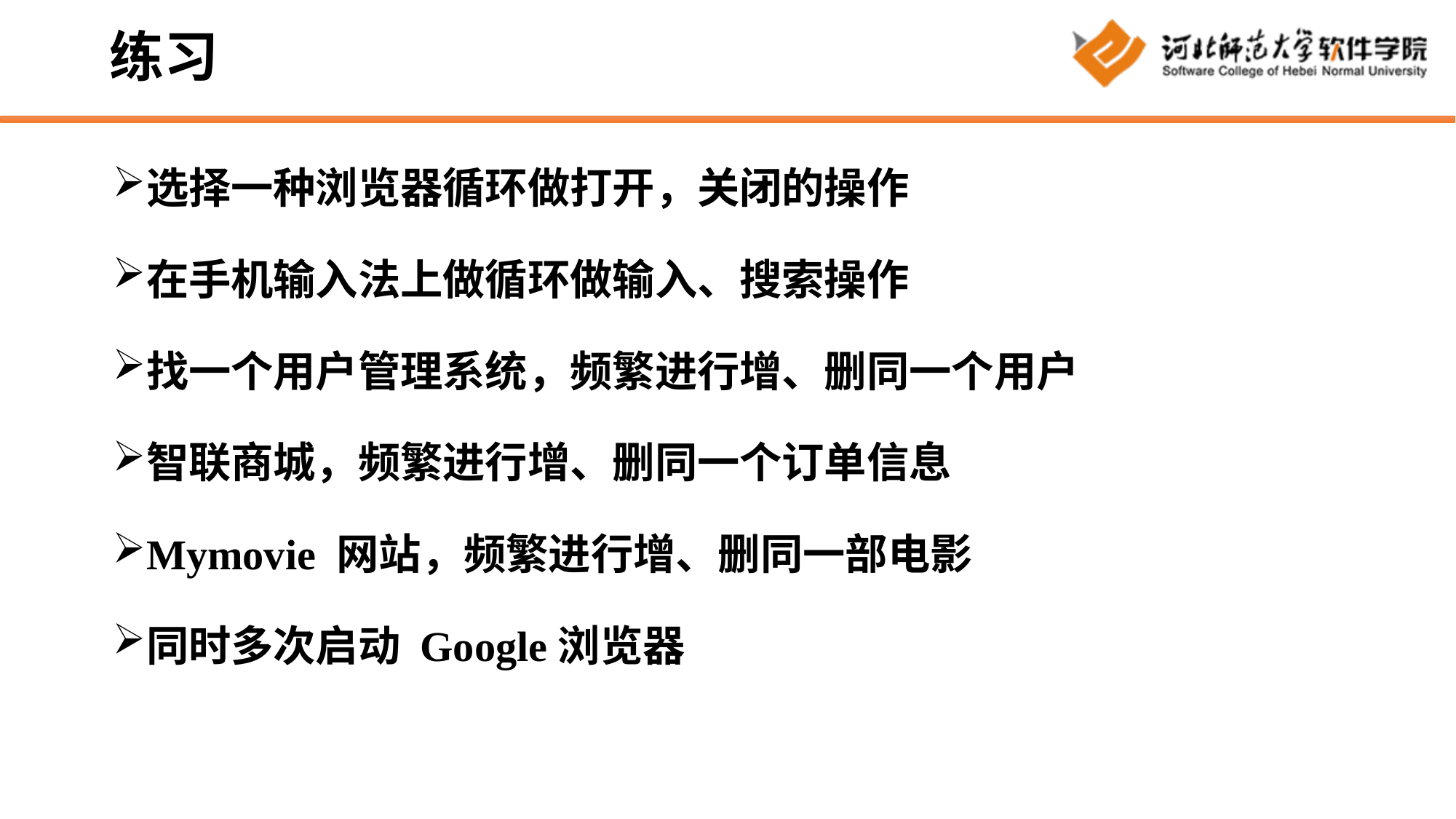

# 练习
选择一种浏览器循环做打开，关闭的操作
在手机输入法上做循环做输入、搜索操作
找一个用户管理系统，频繁进行增、删同一个用户
智联商城，频繁进行增、删同一个订单信息
Mymovie 网站，频繁进行增、删同一部电影
同时多次启动 Google浏览器